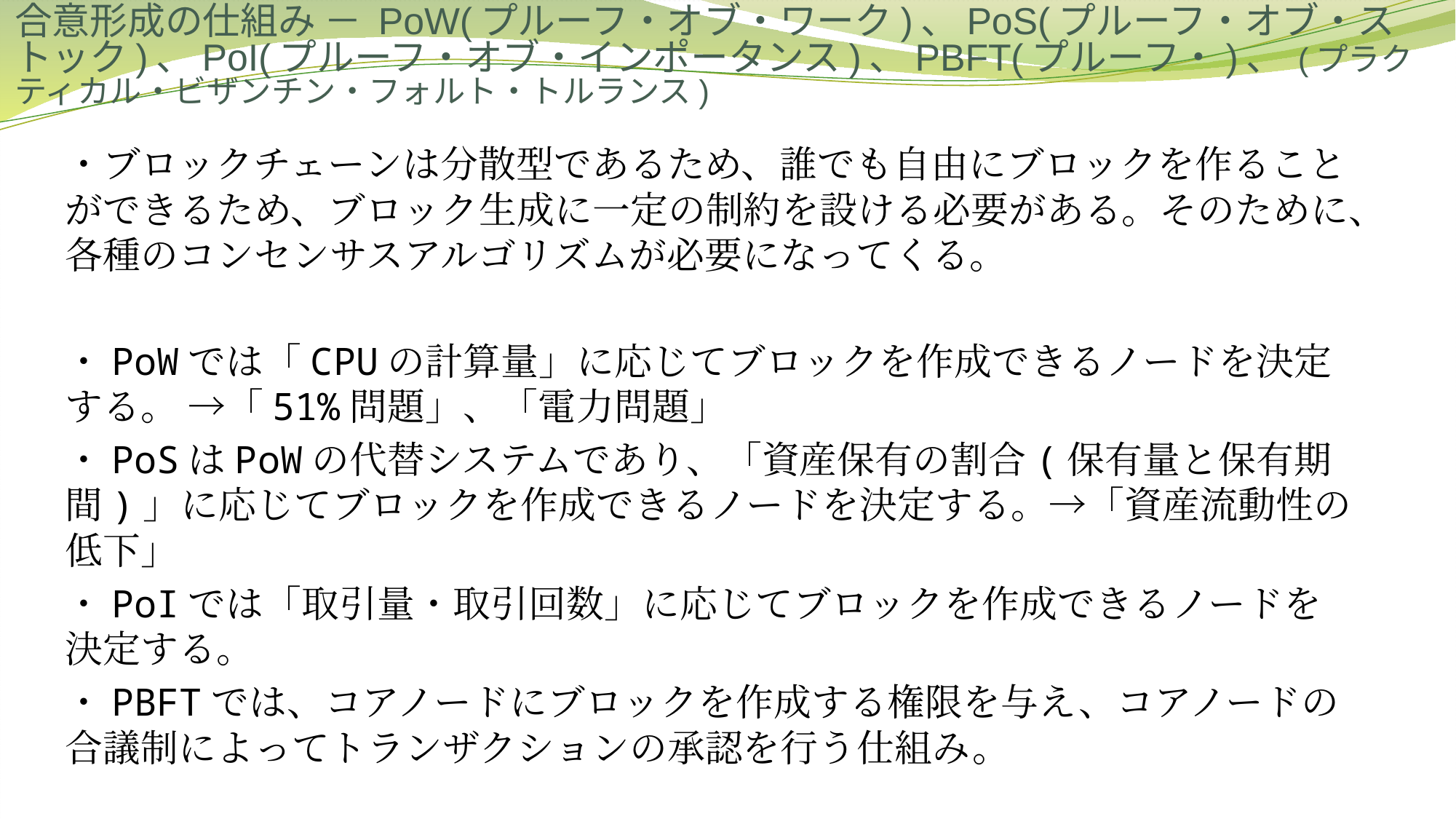

# 合意形成の仕組み － PoW(プルーフ・オブ・ワーク)、PoS(プルーフ・オブ・ストック)、PoI(プルーフ・オブ・インポータンス)、PBFT(プルーフ・)、 (プラクティカル・ビザンチン・フォルト・トルランス)
・ブロックチェーンは分散型であるため、誰でも自由にブロックを作ることができるため、ブロック生成に一定の制約を設ける必要がある。そのために、各種のコンセンサスアルゴリズムが必要になってくる。

・PoWでは「CPUの計算量」に応じてブロックを作成できるノードを決定する。 →「51%問題」、「電力問題」
・PoSはPoWの代替システムであり、「資産保有の割合(保有量と保有期間)」に応じてブロックを作成できるノードを決定する。→「資産流動性の低下」
・PoIでは「取引量・取引回数」に応じてブロックを作成できるノードを決定する。
・PBFTでは、コアノードにブロックを作成する権限を与え、コアノードの合議制によってトランザクションの承認を行う仕組み。